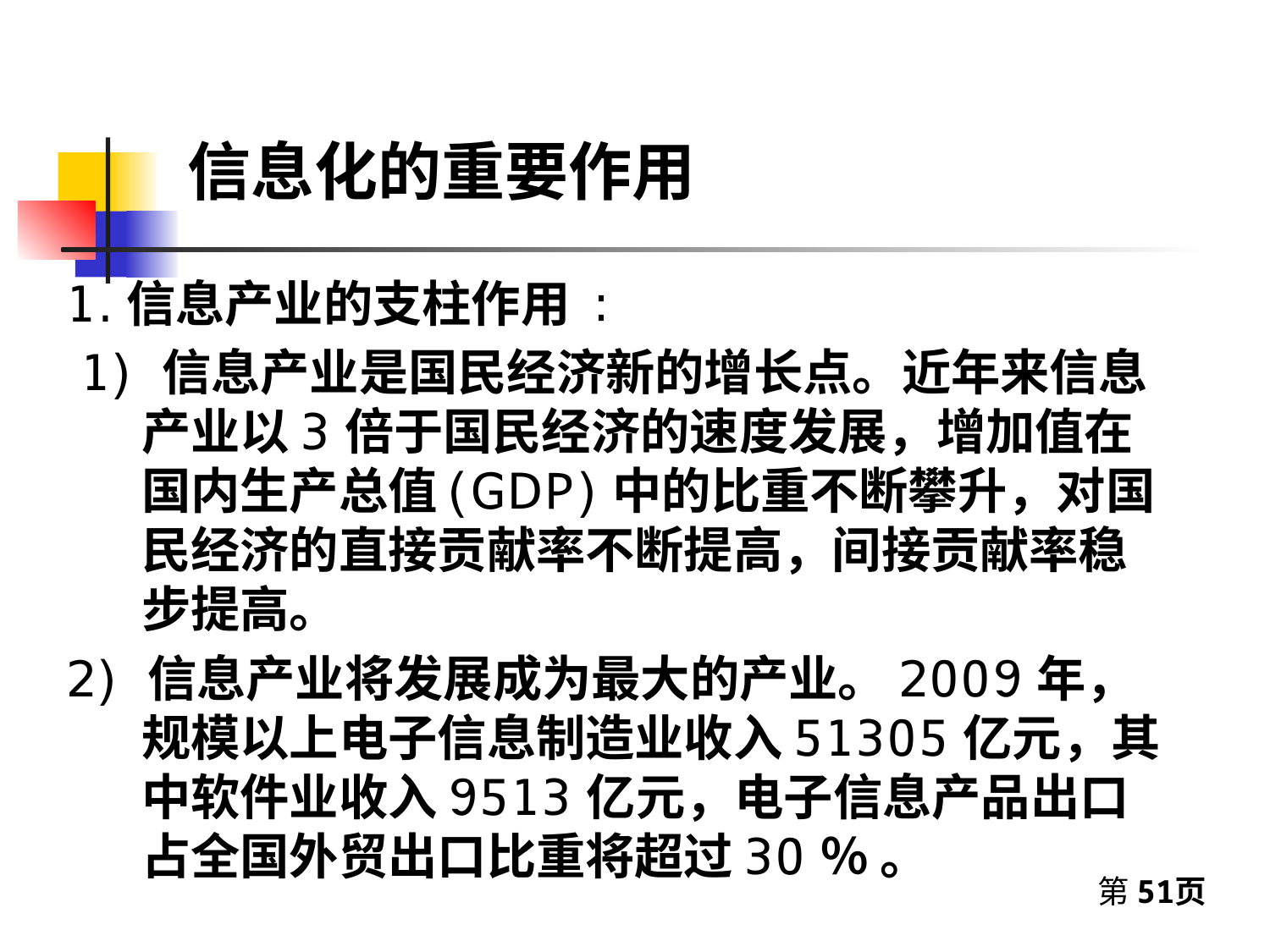

信息化的重要作用
1.信息产业的支柱作用 :
 1) 信息产业是国民经济新的增长点。近年来信息产业以3倍于国民经济的速度发展，增加值在国内生产总值(GDP)中的比重不断攀升，对国民经济的直接贡献率不断提高，间接贡献率稳步提高。
2) 信息产业将发展成为最大的产业。2009年，规模以上电子信息制造业收入51305亿元，其中软件业收入9513亿元，电子信息产品出口占全国外贸出口比重将超过30％ 。